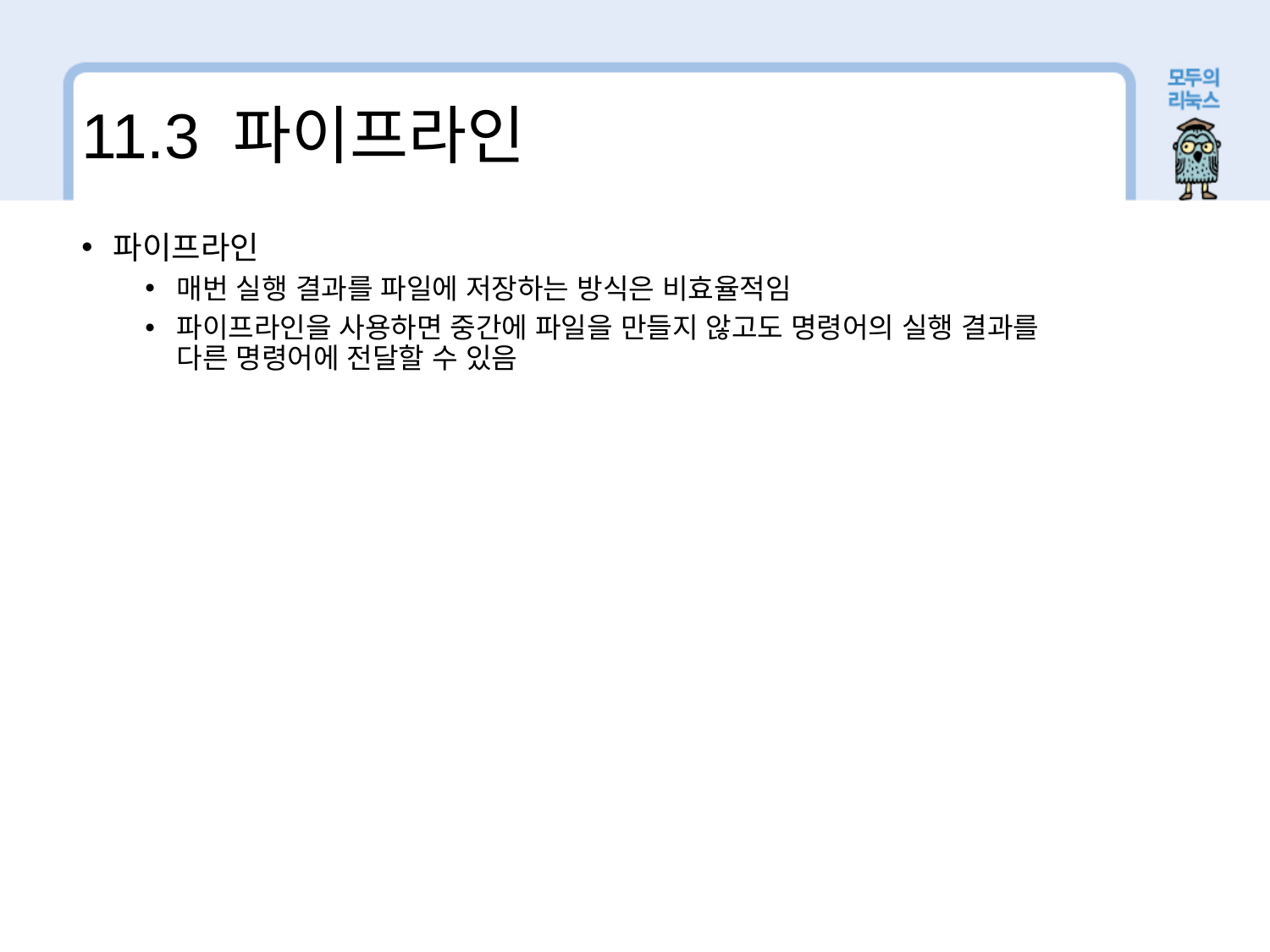

11.3 파이프라인
파이프라인
매번 실행 결과를 파일에 저장하는 방식은 비효율적임
파이프라인을 사용하면 중간에 파일을 만들지 않고도 명령어의 실행 결과를 다른 명령어에 전달할 수 있음